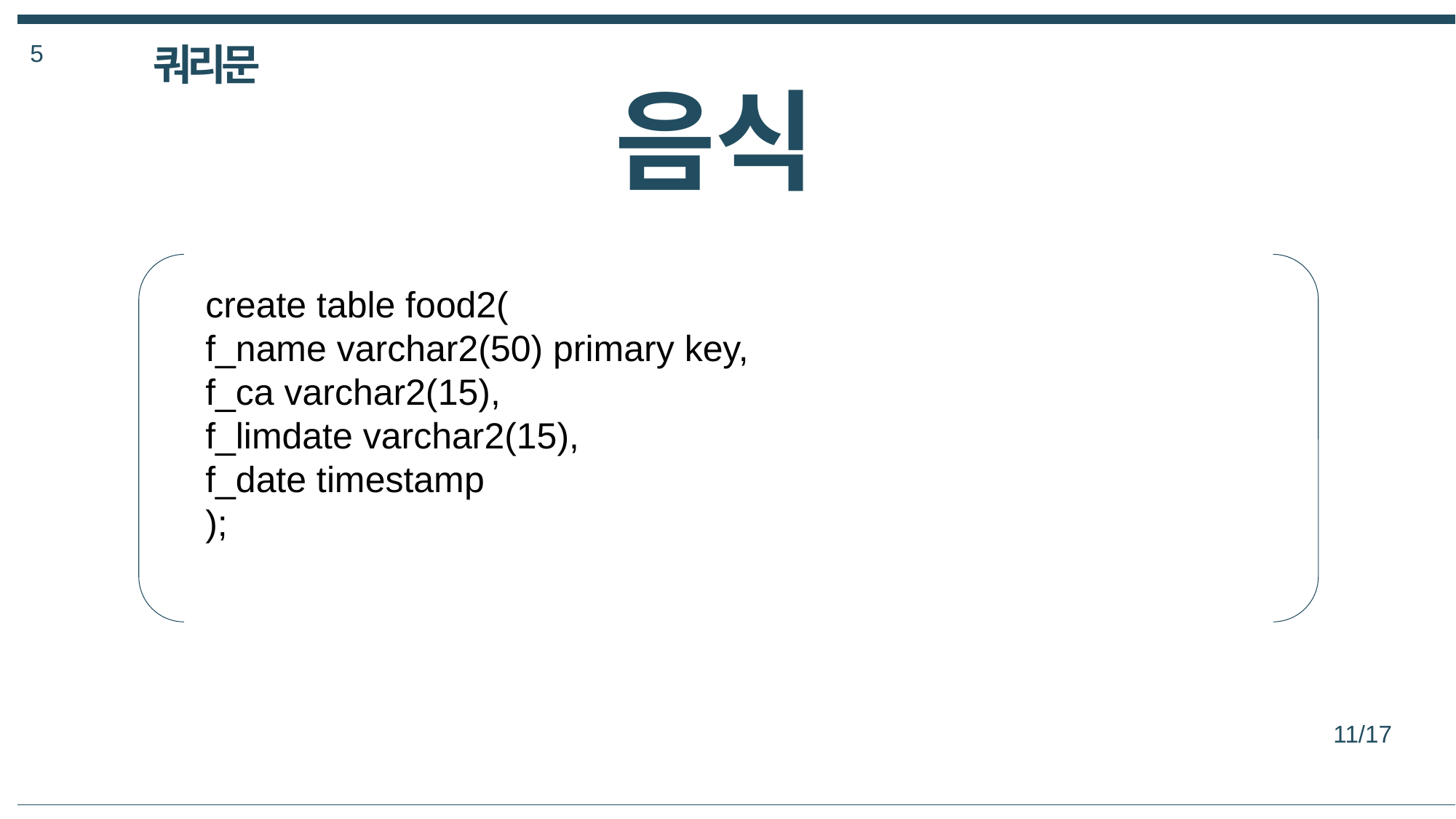

5
쿼리문
음식

create table food2(
f_name varchar2(50) primary key,
f_ca varchar2(15),
f_limdate varchar2(15),
f_date timestamp
);

11/17